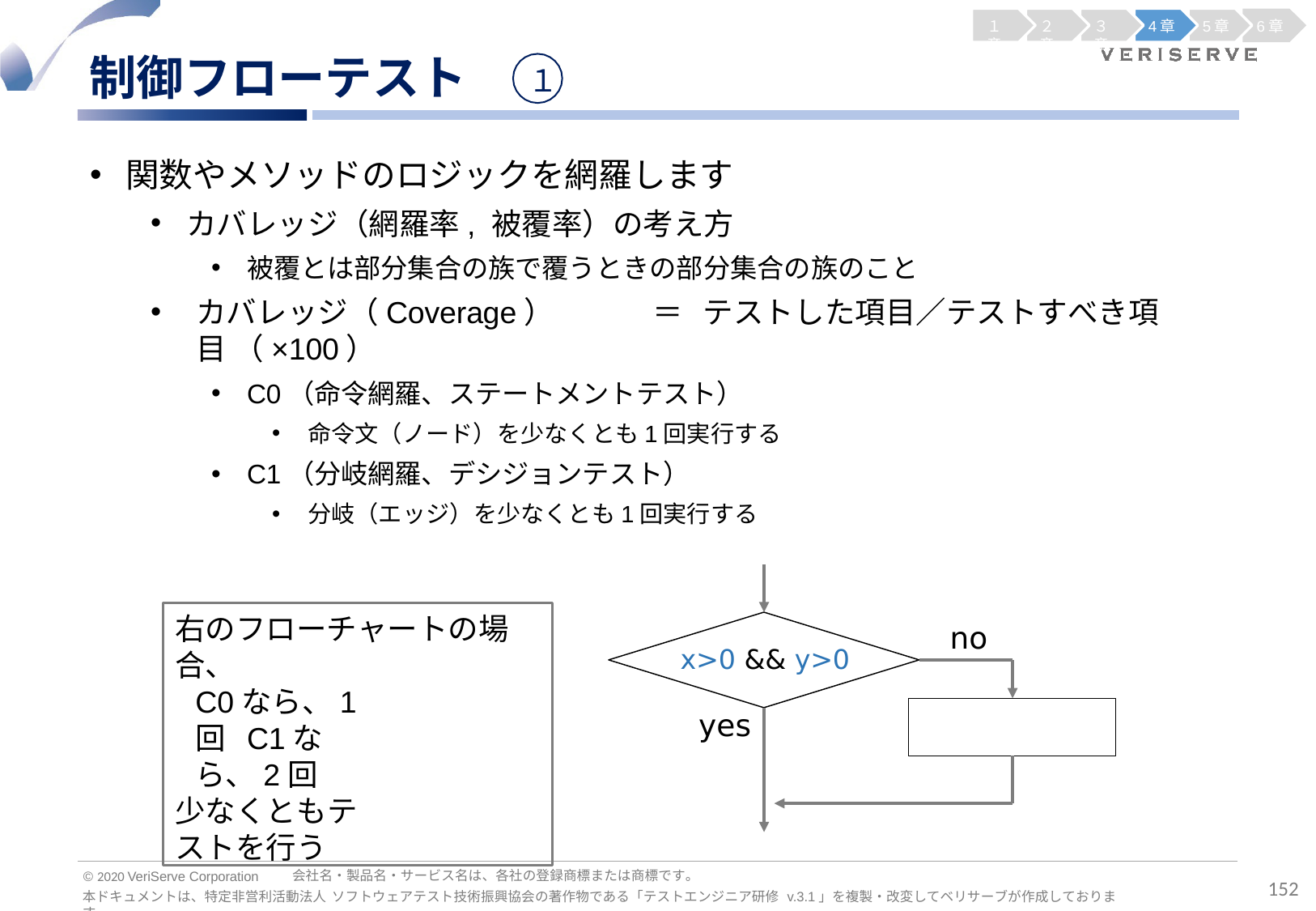

１章
２章
３章
4章
5章
6章
制御フローテスト

１
関数やメソッドのロジックを網羅します
カバレッジ（網羅率, 被覆率）の考え方
被覆とは部分集合の族で覆うときの部分集合の族のこと
カバレッジ（Coverage）	＝	テストした項目／テストすべき項目 （×100）
C0（命令網羅、ステートメントテスト）
命令文（ノード）を少なくとも1回実行する
C1（分岐網羅、デシジョンテスト）
分岐（エッジ）を少なくとも1回実行する

右のフローチャートの場合、
C0なら、1回  C1なら、2回
少なくともテストを行う

no
x>0 && y>0

yes

会社名・製品名・サービス名は、各社の登録商標または商標です。
© 2020 VeriServe Corporation
152
本ドキュメントは、特定非営利活動法人 ソフトウェアテスト技術振興協会の著作物である「テストエンジニア研修 v.3.1」を複製・改変してベリサーブが作成しております。